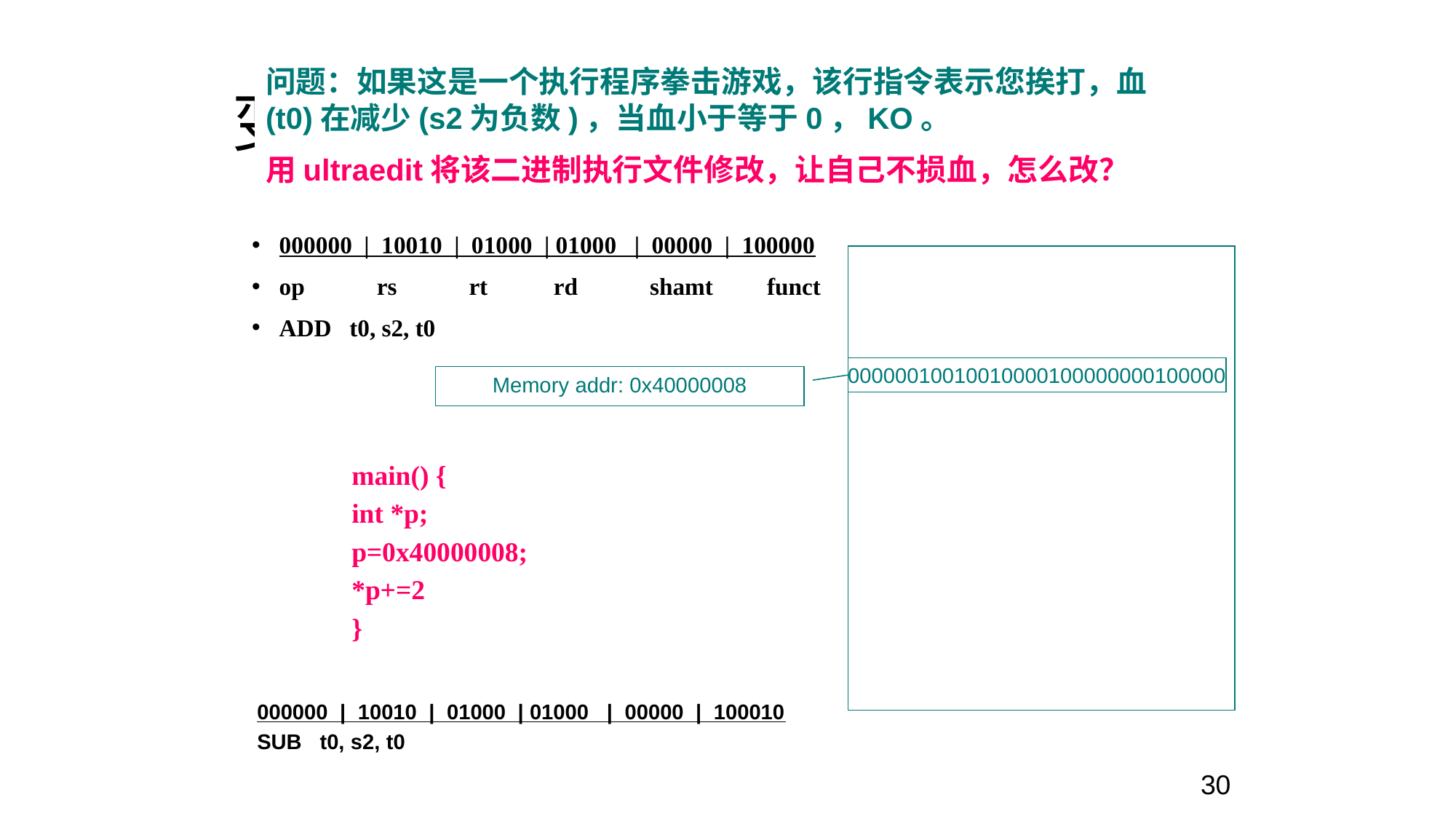

问题：如果这是一个执行程序拳击游戏，该行指令表示您挨打，血(t0)在减少(s2为负数)，当血小于等于0，KO。
用ultraedit将该二进制执行文件修改，让自己不损血，怎么改？
变形病毒原理
000000  |  10010  |  01000  | 01000   |  00000  |  100000
op            rs            rt           rd            shamt         funct
ADD   t0, s2, t0

00000010010010000100000000100000
Memory addr: 0x40000008
main() {
int *p;
p=0x40000008;
*p+=2
}
000000  |  10010  |  01000  | 01000   |  00000  |  100010
SUB   t0, s2, t0
30